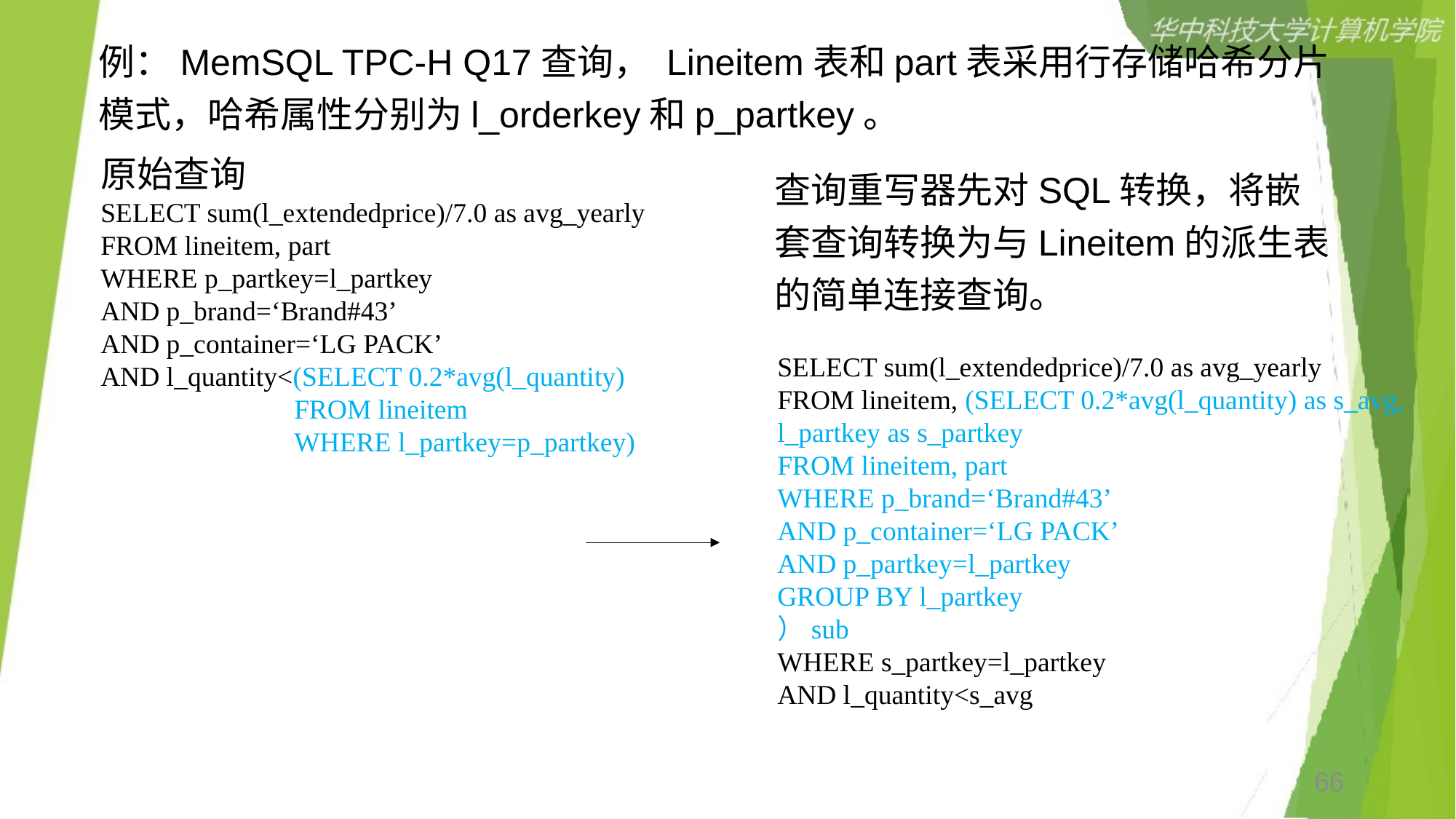

例：MemSQL TPC-H Q17查询， Lineitem表和part表采用行存储哈希分片模式，哈希属性分别为l_orderkey和p_partkey。
原始查询
SELECT sum(l_extendedprice)/7.0 as avg_yearly
FROM lineitem, part
WHERE p_partkey=l_partkey
AND p_brand=‘Brand#43’
AND p_container=‘LG PACK’
AND l_quantity<(SELECT 0.2*avg(l_quantity)
                            FROM lineitem
                            WHERE l_partkey=p_partkey)
查询重写器先对SQL转换，将嵌套查询转换为与Lineitem的派生表的简单连接查询。
SELECT sum(l_extendedprice)/7.0 as avg_yearly
FROM lineitem, (SELECT 0.2*avg(l_quantity) as s_avg,
l_partkey as s_partkey
FROM lineitem, part
WHERE p_brand=‘Brand#43’
AND p_container=‘LG PACK’
AND p_partkey=l_partkey
GROUP BY l_partkey
）sub
WHERE s_partkey=l_partkey
AND l_quantity<s_avg
66